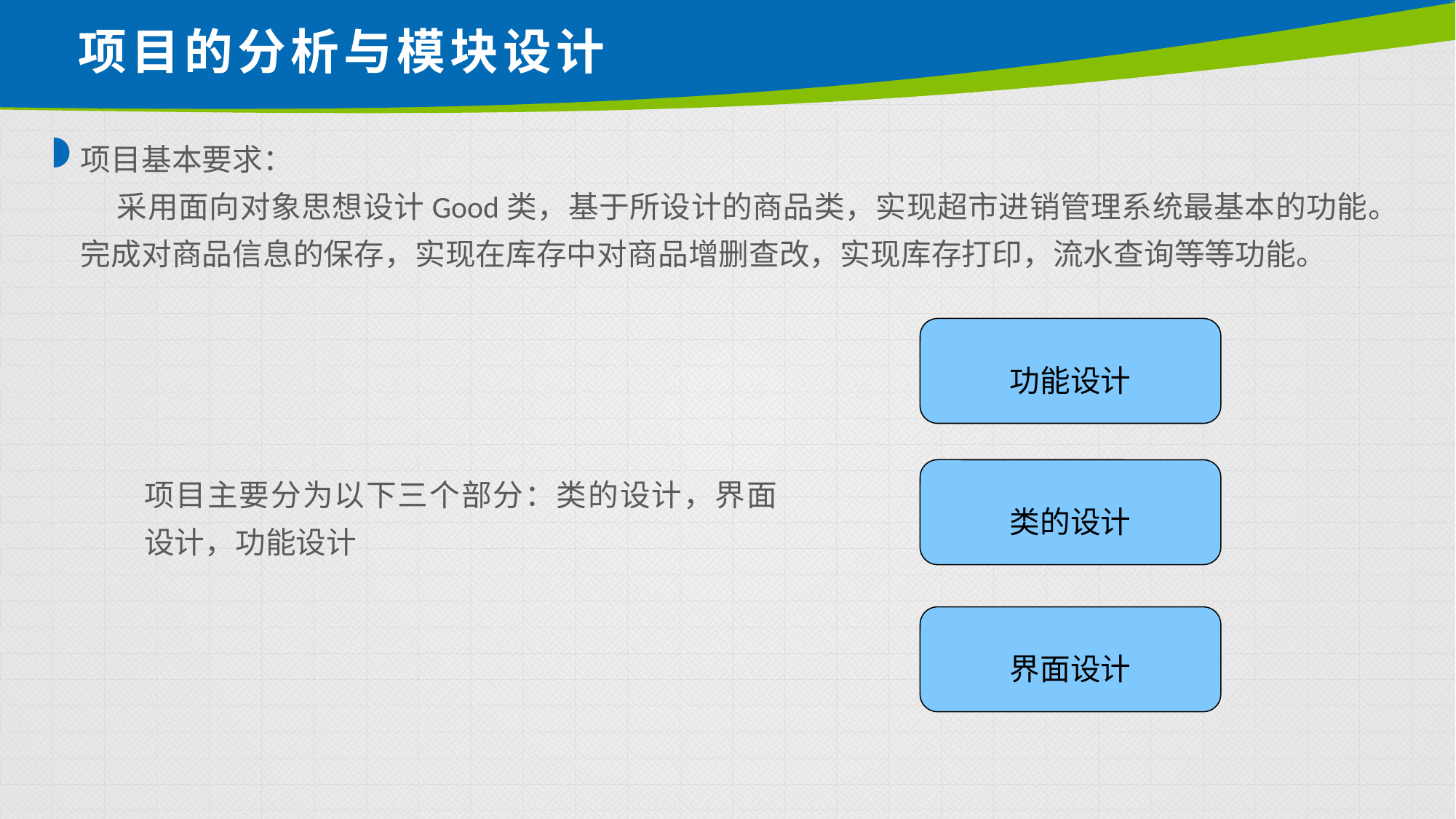

# 项目的分析与模块设计
项目基本要求：
    采用面向对象思想设计Good类，基于所设计的商品类，实现超市进销管理系统最基本的功能。完成对商品信息的保存，实现在库存中对商品增删查改，实现库存打印，流水查询等等功能。

功能设计

项目主要分为以下三个部分：类的设计，界面设计，功能设计
类的设计
界面设计